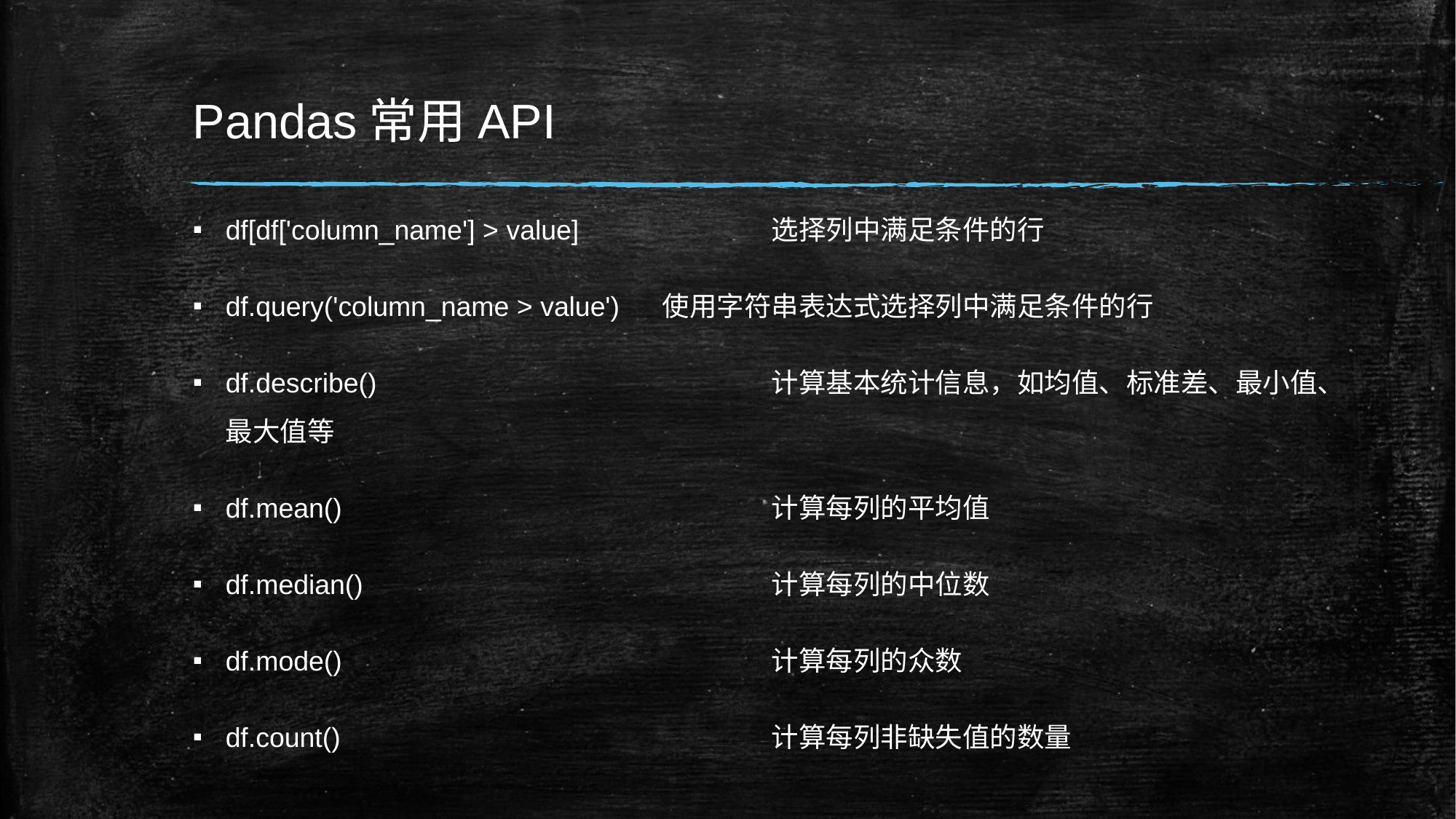

# Pandas常用API
df[df['column_name'] > value]		选择列中满足条件的行
df.query('column_name > value')	使用字符串表达式选择列中满足条件的行
df.describe()				计算基本统计信息，如均值、标准差、最小值、最大值等
df.mean()				计算每列的平均值
df.median()				计算每列的中位数
df.mode()				计算每列的众数
df.count()				计算每列非缺失值的数量